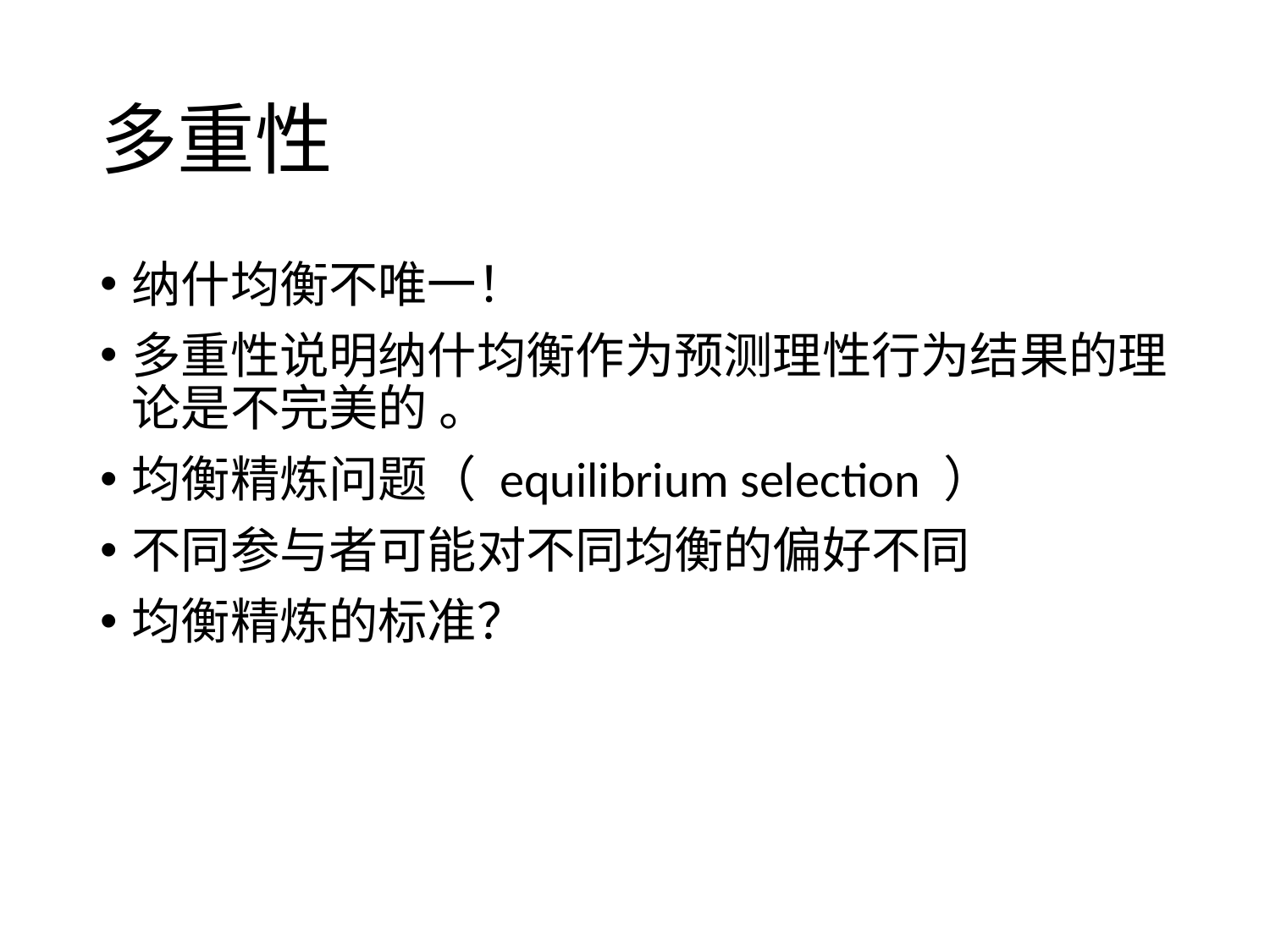

# 多重性
纳什均衡不唯一！
多重性说明纳什均衡作为预测理性行为结果的理论是不完美的 。
均衡精炼问题（ equilibrium selection ）
不同参与者可能对不同均衡的偏好不同
均衡精炼的标准？